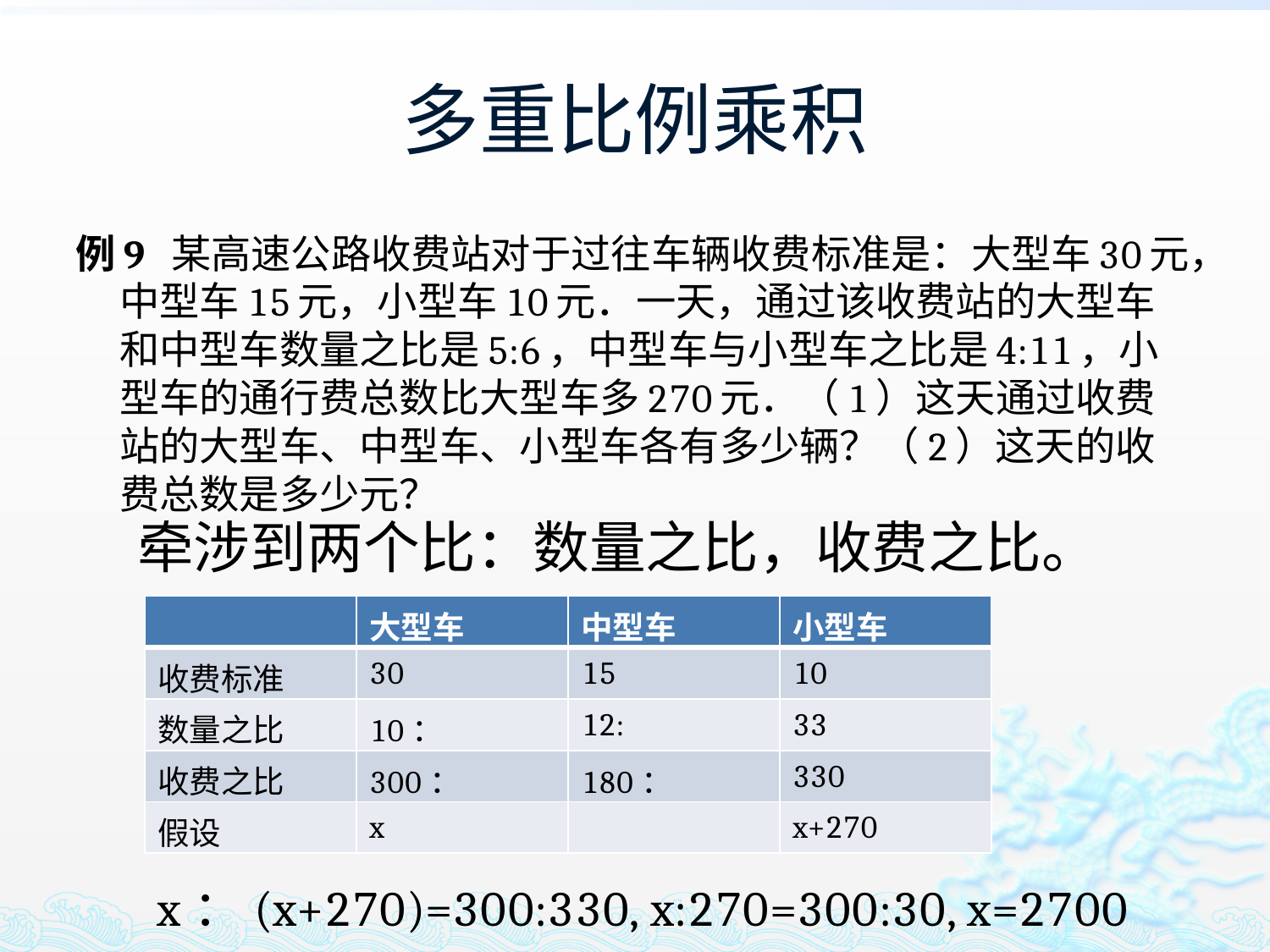

# 多重比例乘积
例9  某高速公路收费站对于过往车辆收费标准是：大型车30元，中型车15元，小型车10元．一天，通过该收费站的大型车和中型车数量之比是5:6，中型车与小型车之比是4:11，小型车的通行费总数比大型车多270元．（1）这天通过收费站的大型车、中型车、小型车各有多少辆？（2）这天的收费总数是多少元？
牵涉到两个比：数量之比，收费之比。
|  | 大型车 | 中型车 | 小型车 |
| --- | --- | --- | --- |
| 收费标准 | 30 | 15 | 10 |
| 数量之比 | 10： | 12: | 33 |
| 收费之比 | 300： | 180： | 330 |
| 假设 | x |  | x+270 |
x：(x+270)=300:330, x:270=300:30, x=2700